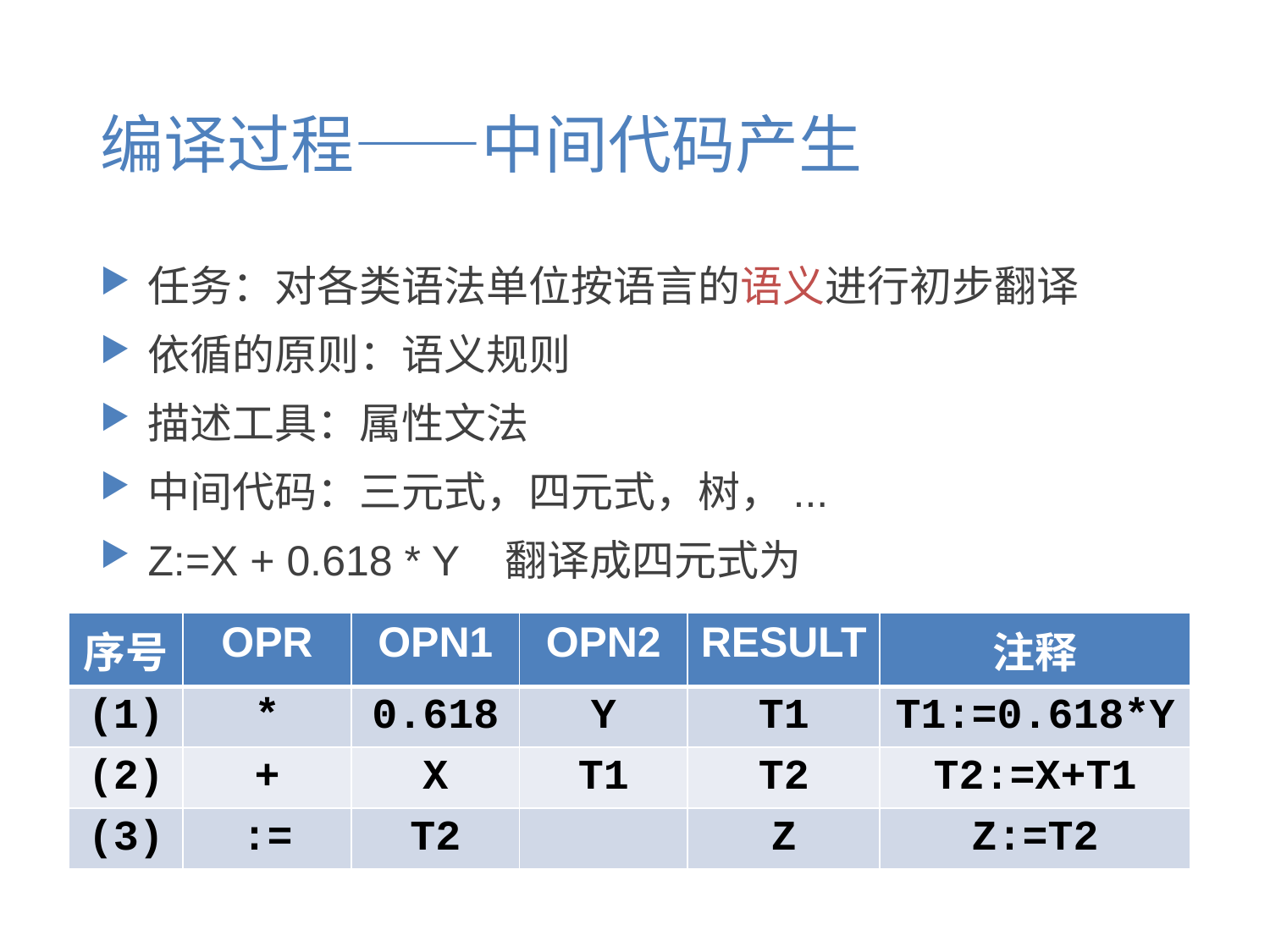

# 编译过程——中间代码产生
任务：对各类语法单位按语言的语义进行初步翻译
依循的原则：语义规则
描述工具：属性文法
中间代码：三元式，四元式，树，...
Z:=X + 0.618 * Y   翻译成四元式为
| 序号 | OPR | OPN1 | OPN2 | RESULT | 注释 |
| --- | --- | --- | --- | --- | --- |
| (1) | \* | 0.618 | Y | T1 | T1:=0.618\*Y |
| (2) | + | X | T1 | T2 | T2:=X+T1 |
| (3) | := | T2 |  | Z | Z:=T2 |